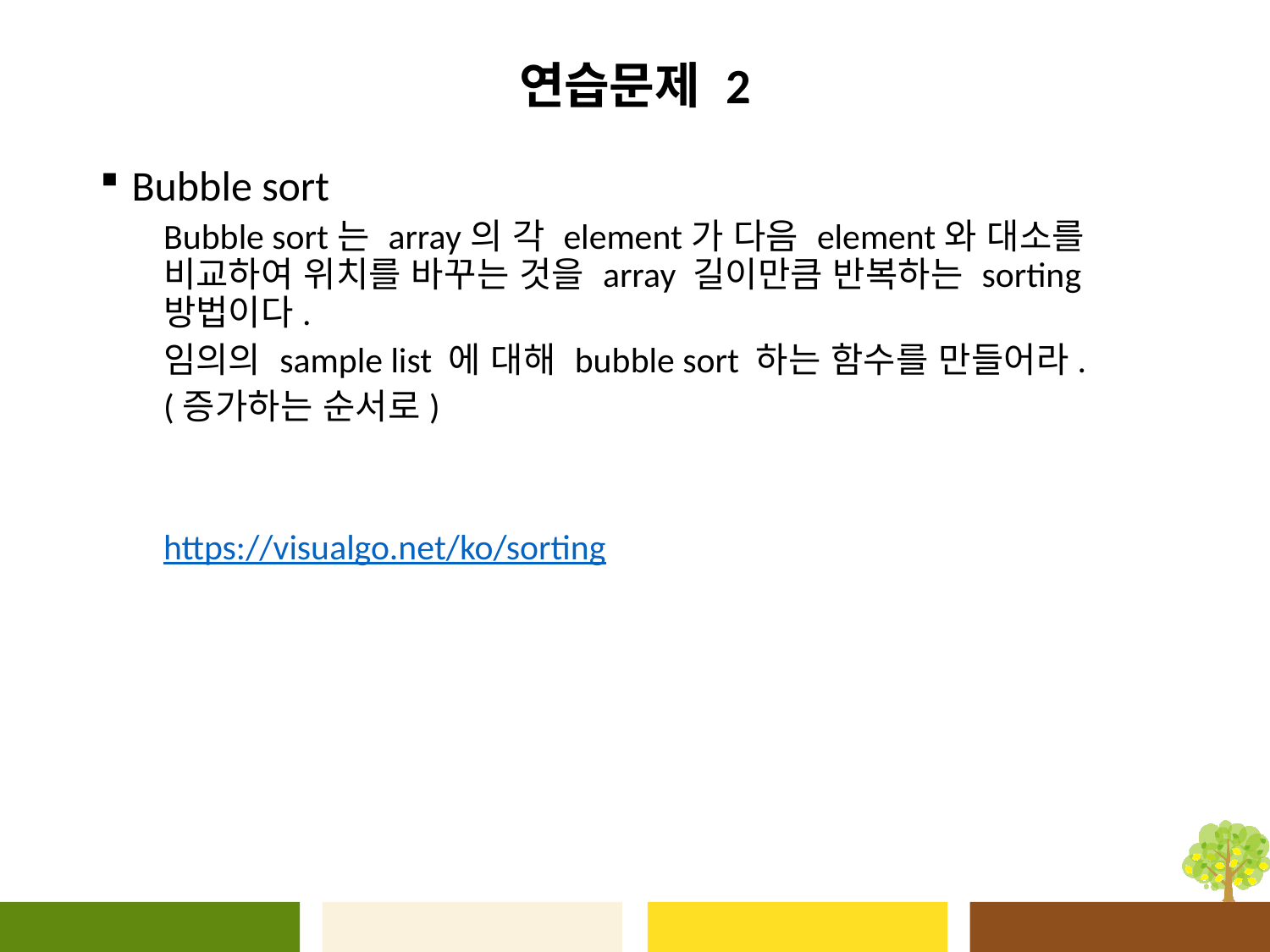

# 연습문제 2
Bubble sort
Bubble sort는 array의 각 element가 다음 element와 대소를 비교하여 위치를 바꾸는 것을 array 길이만큼 반복하는 sorting 방법이다.
임의의 sample list 에 대해 bubble sort 하는 함수를 만들어라.
(증가하는 순서로)

https://visualgo.net/ko/sorting